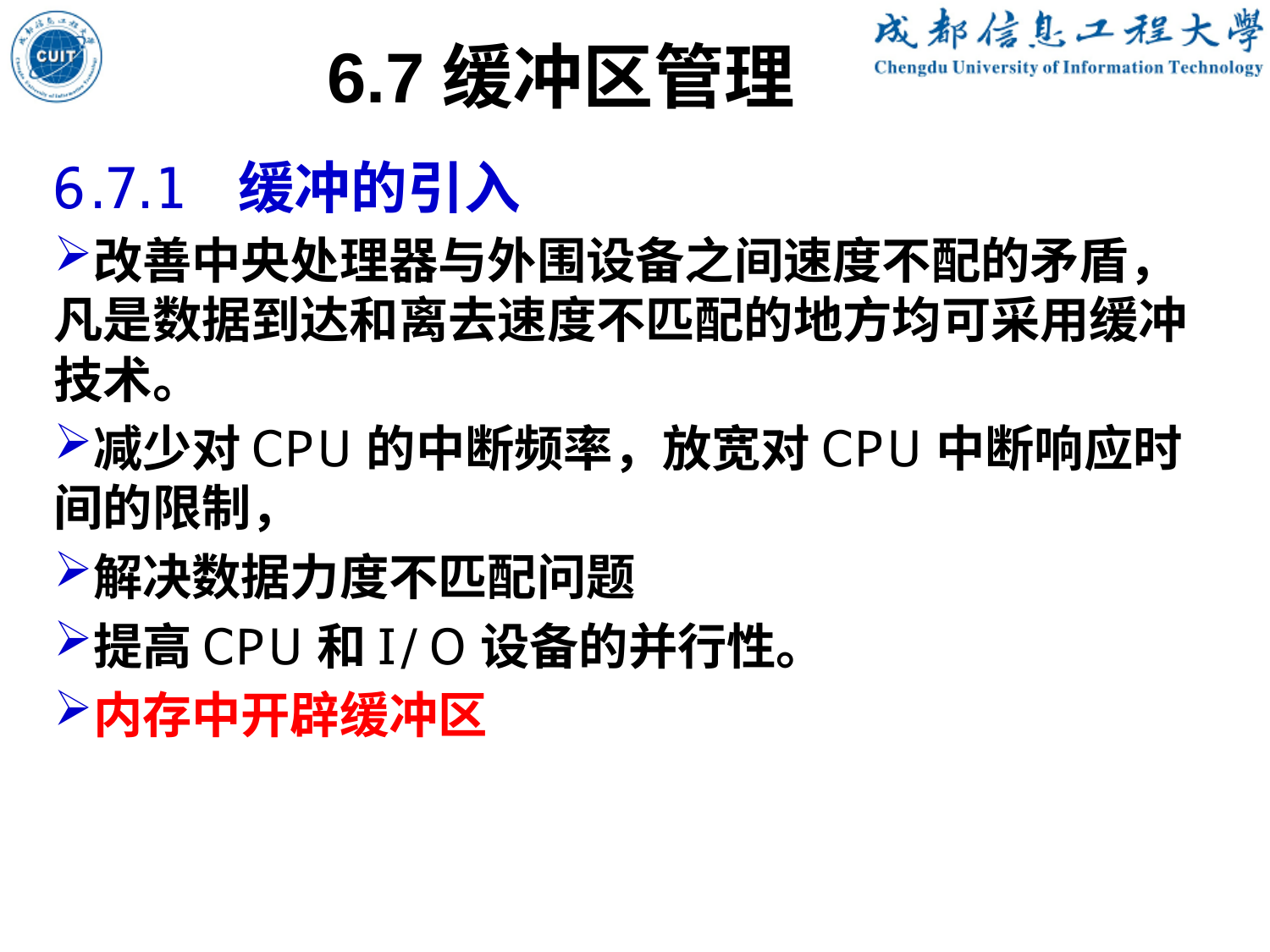

6.7缓冲区管理
6.7.1  缓冲的引入
改善中央处理器与外围设备之间速度不配的矛盾，凡是数据到达和离去速度不匹配的地方均可采用缓冲技术。
减少对CPU的中断频率，放宽对CPU中断响应时间的限制，
解决数据力度不匹配问题
提高CPU和I/O设备的并行性。
内存中开辟缓冲区